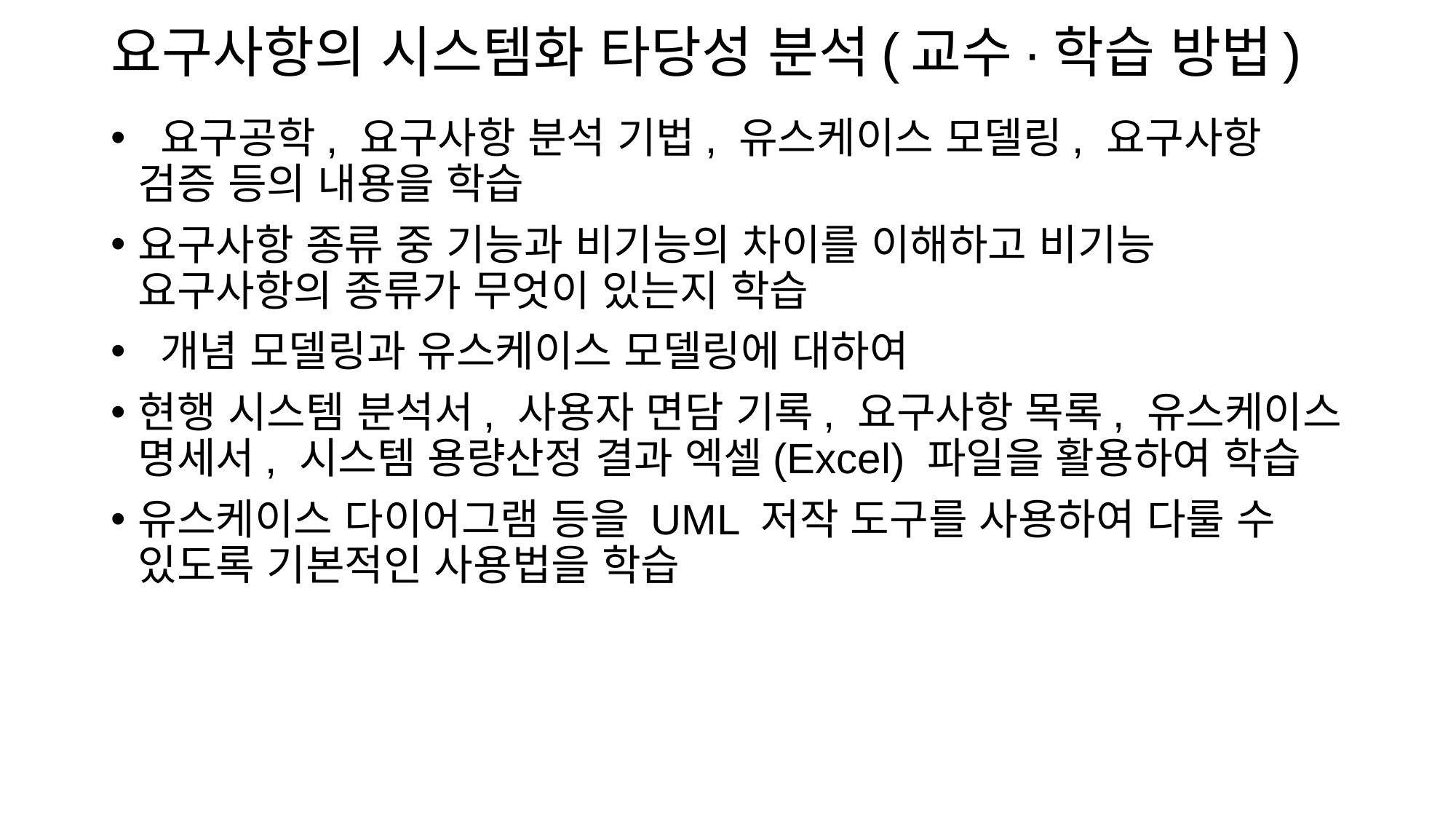

# 요구사항의 시스템화 타당성 분석(교수·학습 방법)
 요구공학, 요구사항 분석 기법, 유스케이스 모델링, 요구사항 검증 등의 내용을 학습
요구사항 종류 중 기능과 비기능의 차이를 이해하고 비기능 요구사항의 종류가 무엇이 있는지 학습
 개념 모델링과 유스케이스 모델링에 대하여
현행 시스템 분석서, 사용자 면담 기록, 요구사항 목록, 유스케이스 명세서, 시스템 용량산정 결과 엑셀(Excel) 파일을 활용하여 학습
유스케이스 다이어그램 등을 UML 저작 도구를 사용하여 다룰 수 있도록 기본적인 사용법을 학습